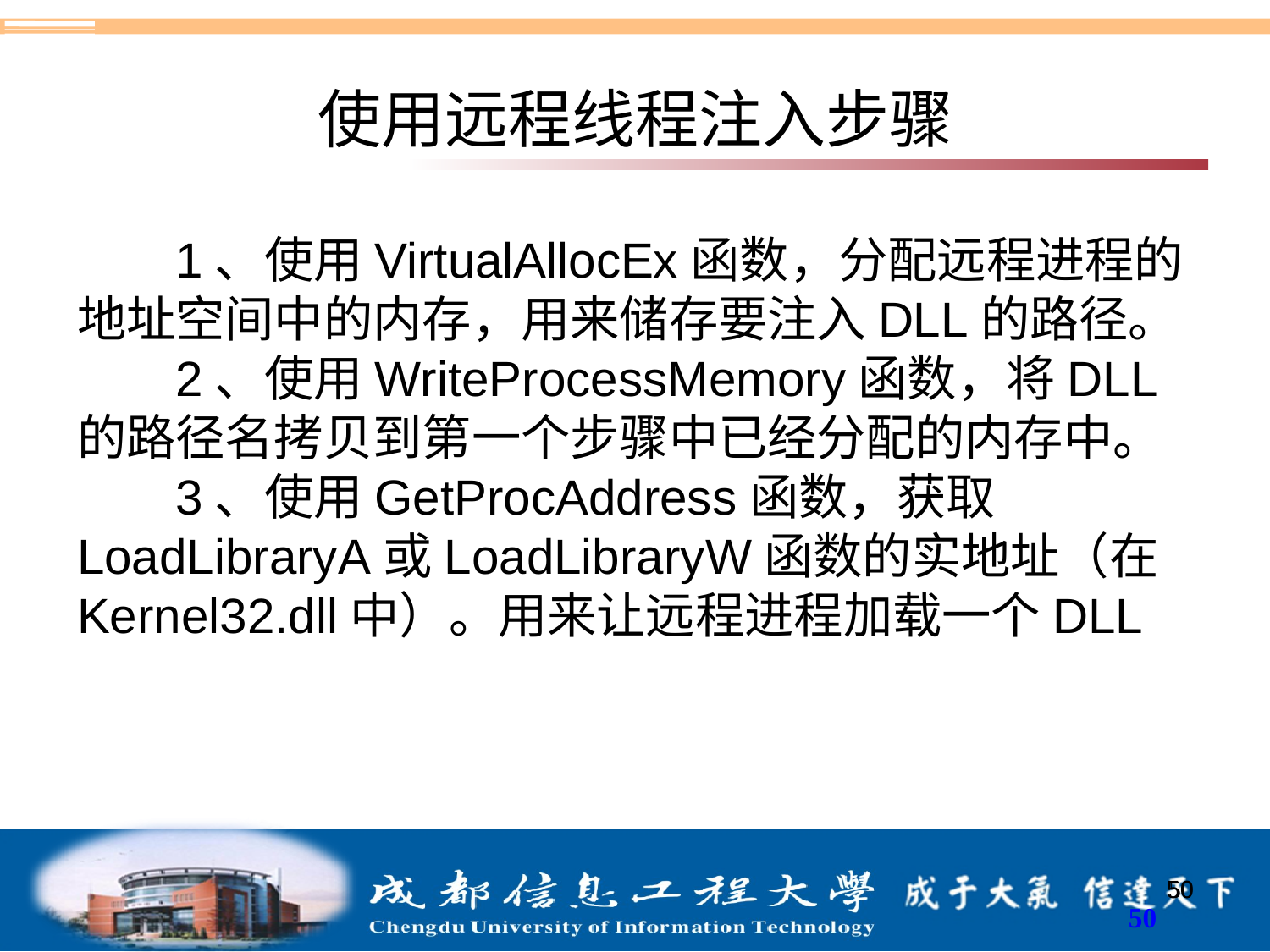

# 使用远程线程注入步骤
1、使用VirtualAllocEx函数，分配远程进程的地址空间中的内存，用来储存要注入DLL的路径。
2、使用WriteProcessMemory函数，将DLL的路径名拷贝到第一个步骤中已经分配的内存中。
3、使用GetProcAddress函数，获取LoadLibraryA或LoadLibraryW函数的实地址（在Kernel32.dll中）。用来让远程进程加载一个DLL

50